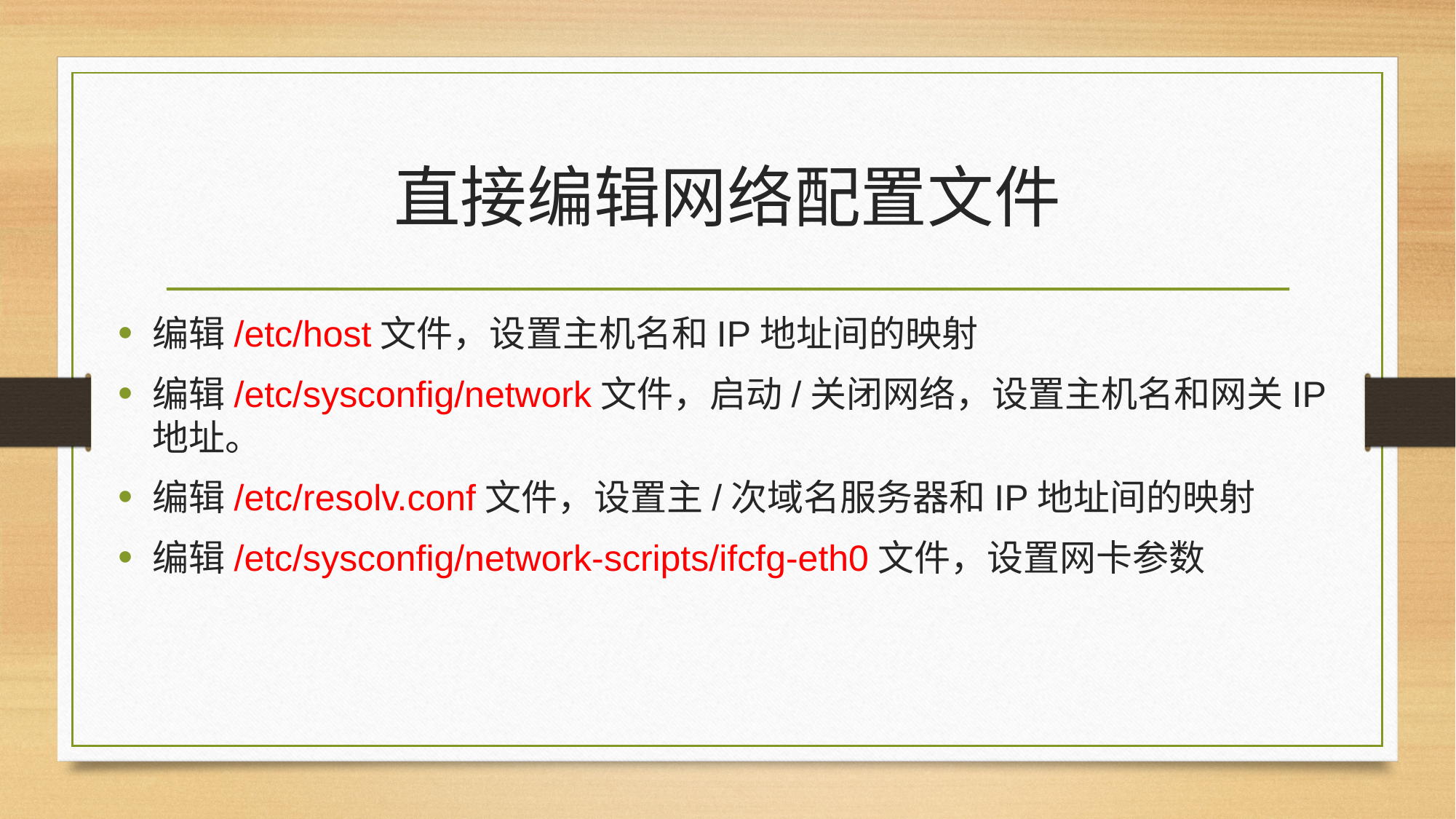

直接编辑网络配置文件
编辑/etc/host文件，设置主机名和IP地址间的映射
编辑/etc/sysconfig/network文件，启动/关闭网络，设置主机名和网关IP地址。
编辑/etc/resolv.conf文件，设置主/次域名服务器和IP地址间的映射
编辑/etc/sysconfig/network-scripts/ifcfg-eth0文件，设置网卡参数